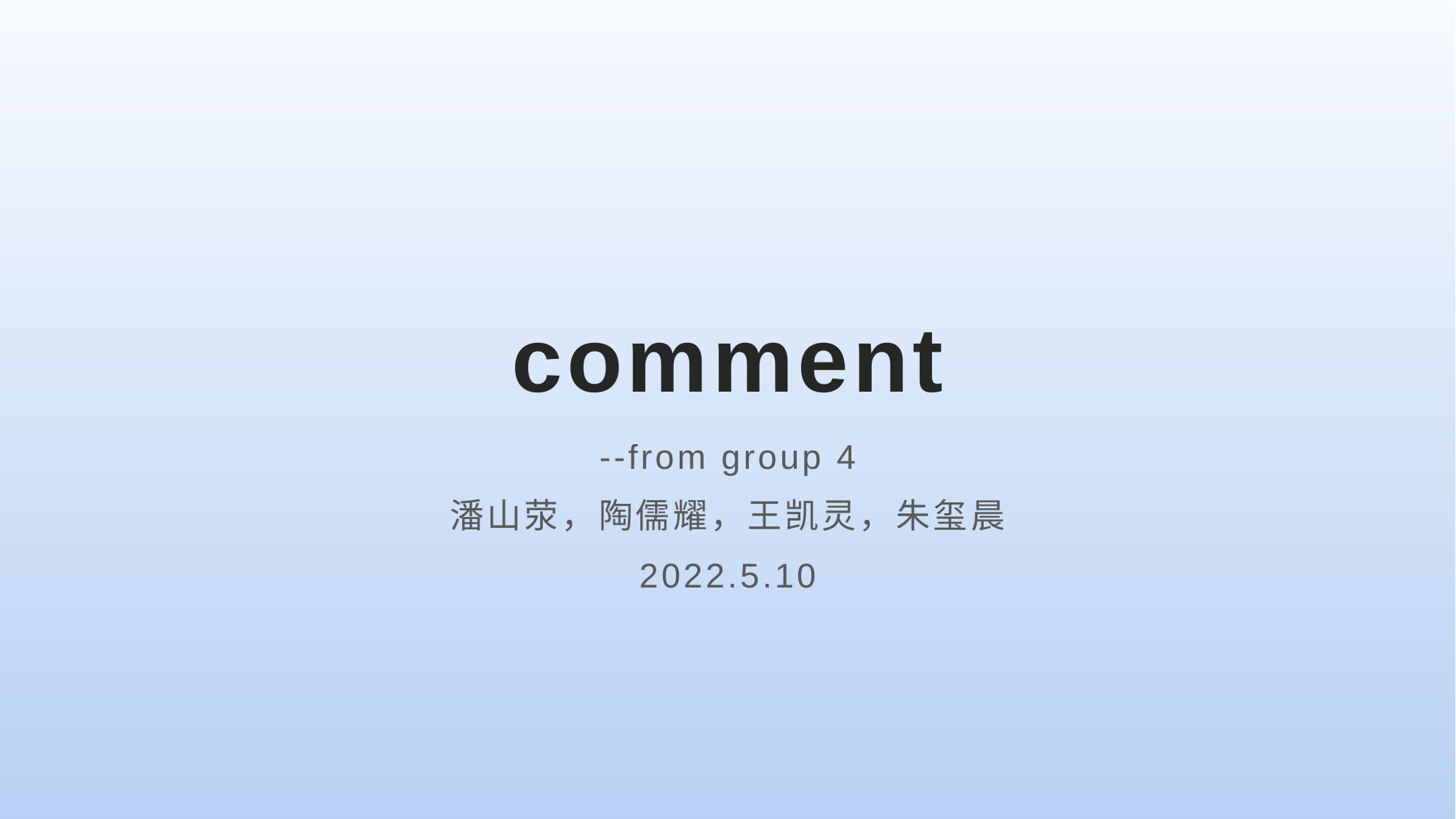

# comment
--from group 4
潘山荥，陶儒耀，王凯灵，朱玺晨
2022.5.10